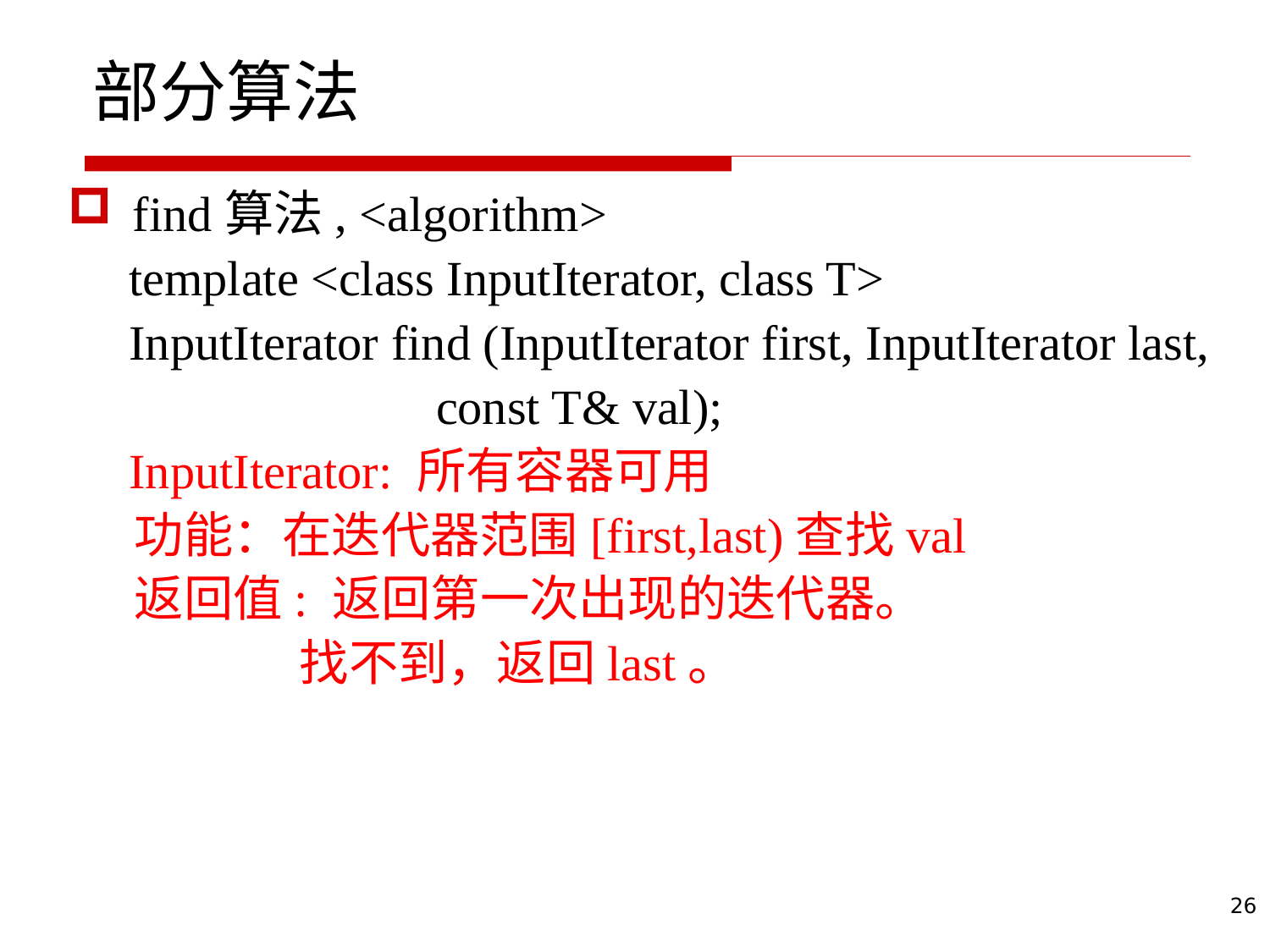

# 部分算法
find算法, <algorithm>
     template <class InputIterator, class T>
     InputIterator find (InputIterator first, InputIterator last,
                              const T& val);
     InputIterator: 所有容器可用
     功能：在迭代器范围[first,last)查找val
     返回值: 返回第一次出现的迭代器。
                    找不到，返回last。
26